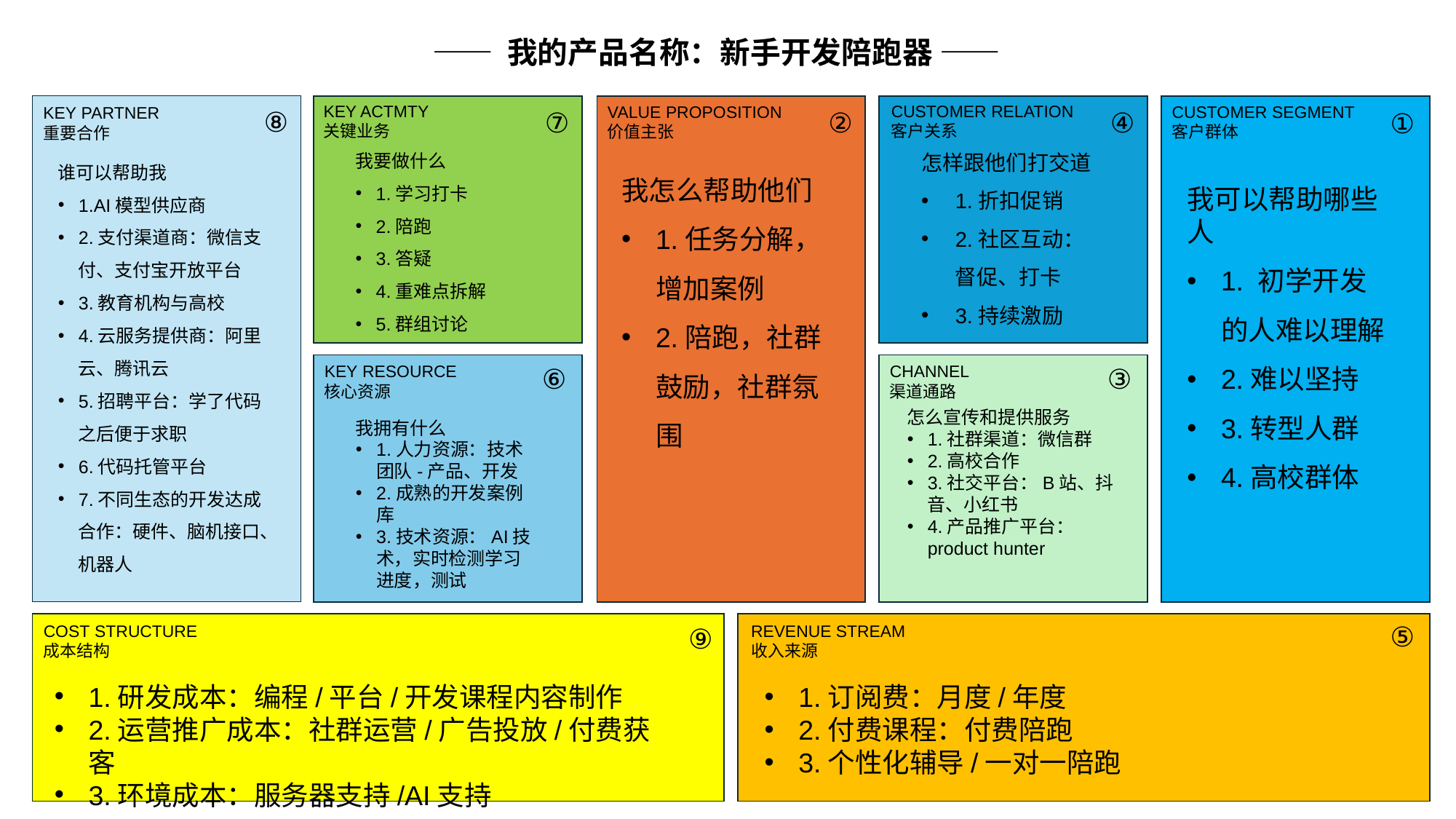

—— 我的产品名称：新手开发陪跑器 ——
KEY ACTMTY
关键业务
CUSTOMER RELATION
客户关系

VALUE PROPOSITION
价值主张
CUSTOMER SEGMENT
客户群体
KEY PARTNER
重要合作
⑧
⑦
②
④
①
我要做什么
1.学习打卡
2.陪跑
3.答疑
4.重难点拆解
5.群组讨论
怎样跟他们打交道
1.折扣促销
2.社区互动：督促、打卡
3.持续激励
谁可以帮助我
1.AI模型供应商
2.支付渠道商：微信支付、支付宝开放平台
3.教育机构与高校
4.云服务提供商：阿里云、腾讯云
5.招聘平台：学了代码之后便于求职
6.代码托管平台
7.不同生态的开发达成合作：硬件、脑机接口、机器人
我怎么帮助他们
1.任务分解，增加案例
2.陪跑，社群鼓励，社群氛围
我可以帮助哪些人
1. 初学开发的人难以理解
2.难以坚持
3.转型人群
4.高校群体

KEY RESOURCE
核心资源
CHANNEL
渠道通路
⑥
③
怎么宣传和提供服务
1.社群渠道：微信群
2.高校合作
3.社交平台：B站、抖音、小红书
4.产品推广平台：product hunter
我拥有什么
1.人力资源：技术团队-产品、开发
2.成熟的开发案例库
3.技术资源：AI技术，实时检测学习进度，测试
⑤

COST STRUCTURE
成本结构
REVENUE STREAM
收入来源
⑨
1.研发成本：编程/平台/开发课程内容制作
2.运营推广成本：社群运营/广告投放/付费获客
3.环境成本：服务器支持/AI支持
1.订阅费：月度/年度
2.付费课程：付费陪跑
3.个性化辅导/一对一陪跑